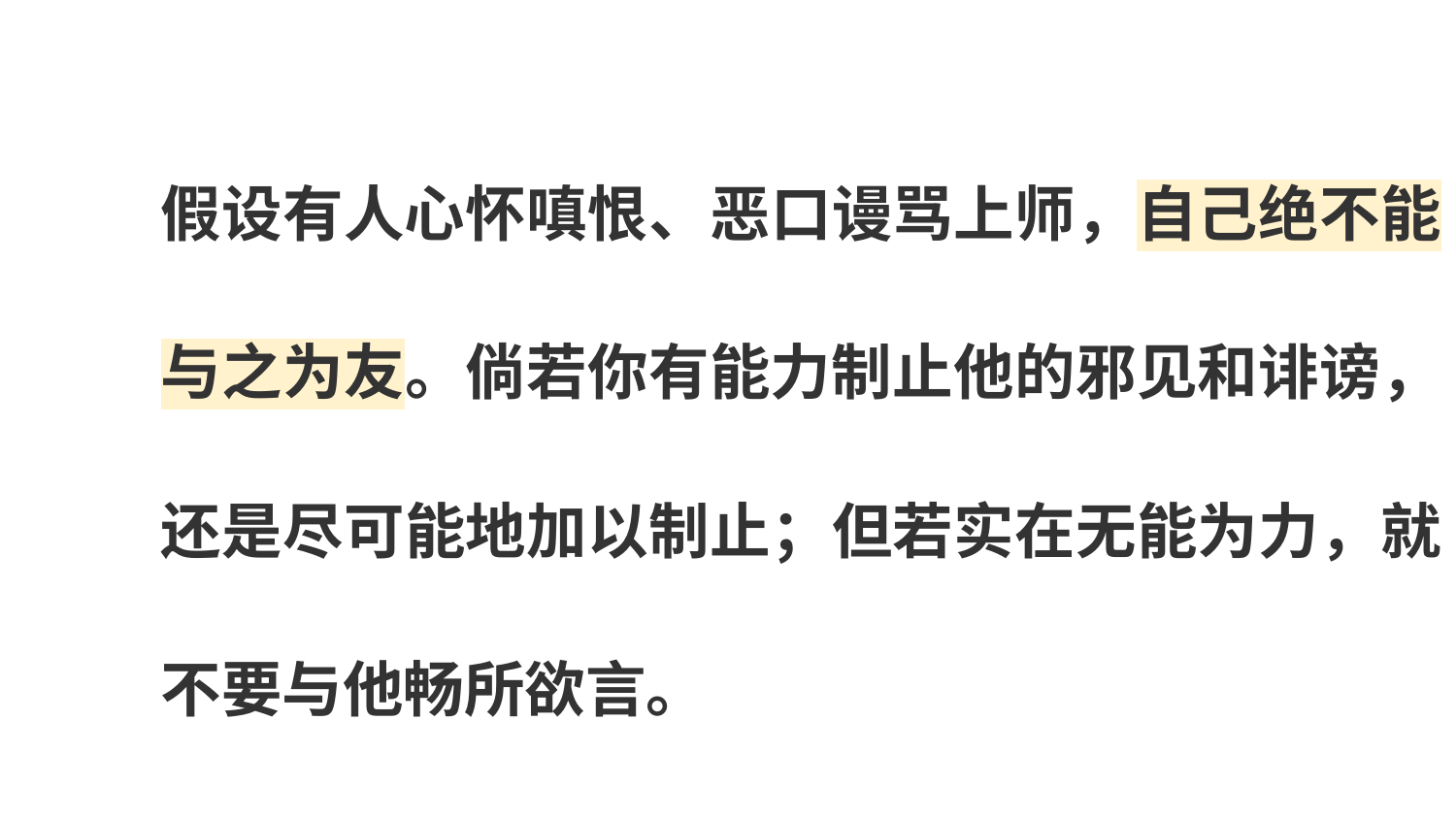

假设有人心怀嗔恨、恶口谩骂上师，自己绝不能与之为友。倘若你有能力制止他的邪见和诽谤，还是尽可能地加以制止；但若实在无能为力，就不要与他畅所欲言。